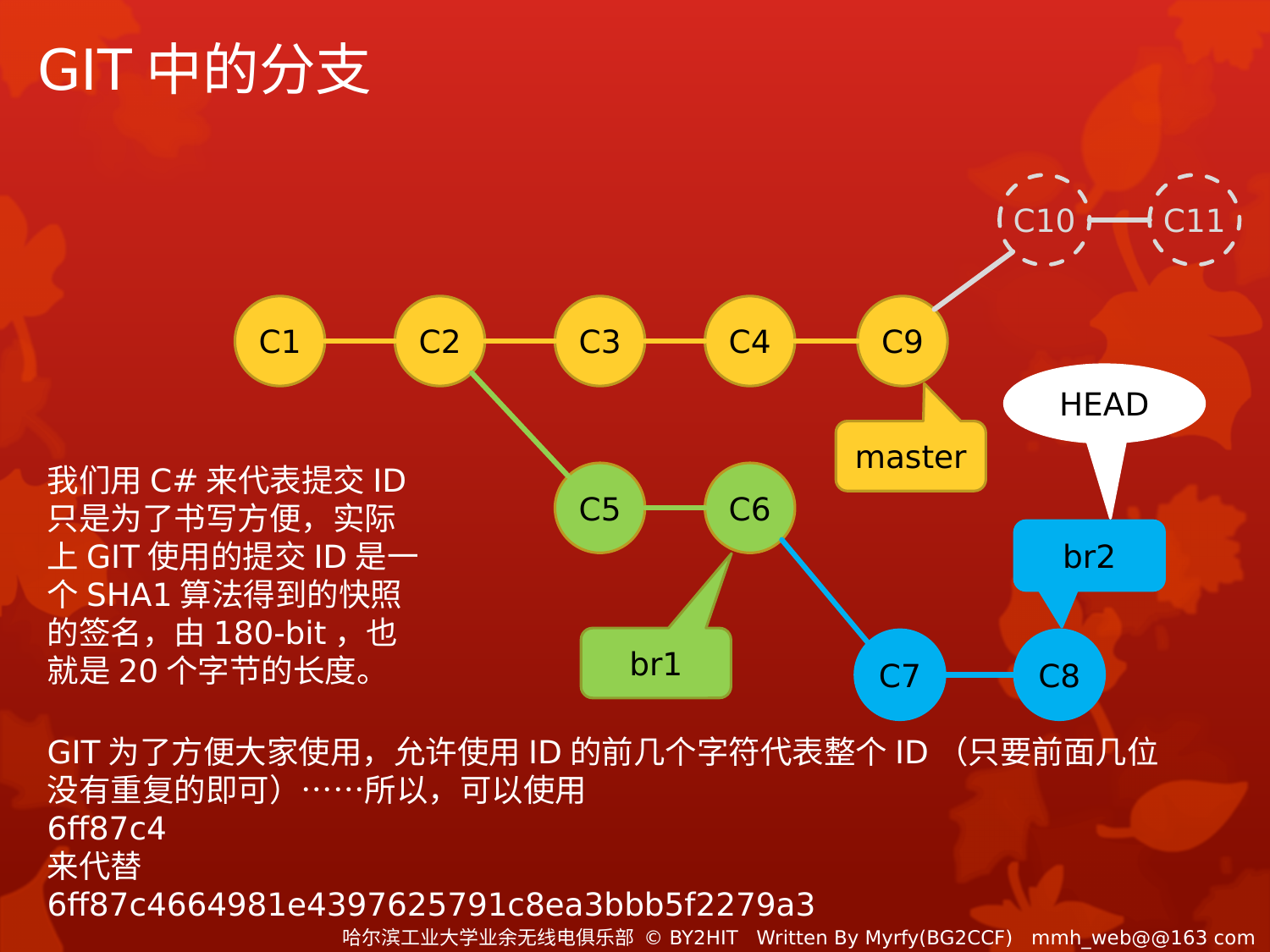

# GIT中的分支
C10
C11
C1
C2
C3
C4
C9
HEAD
master
我们用C#来代表提交ID只是为了书写方便，实际上GIT使用的提交ID是一个SHA1算法得到的快照的签名，由180-bit，也就是20个字节的长度。
C5
C6
br2
br1
C7
C8
GIT为了方便大家使用，允许使用ID的前几个字符代表整个ID（只要前面几位没有重复的即可）……所以，可以使用
6ff87c4
来代替
6ff87c4664981e4397625791c8ea3bbb5f2279a3